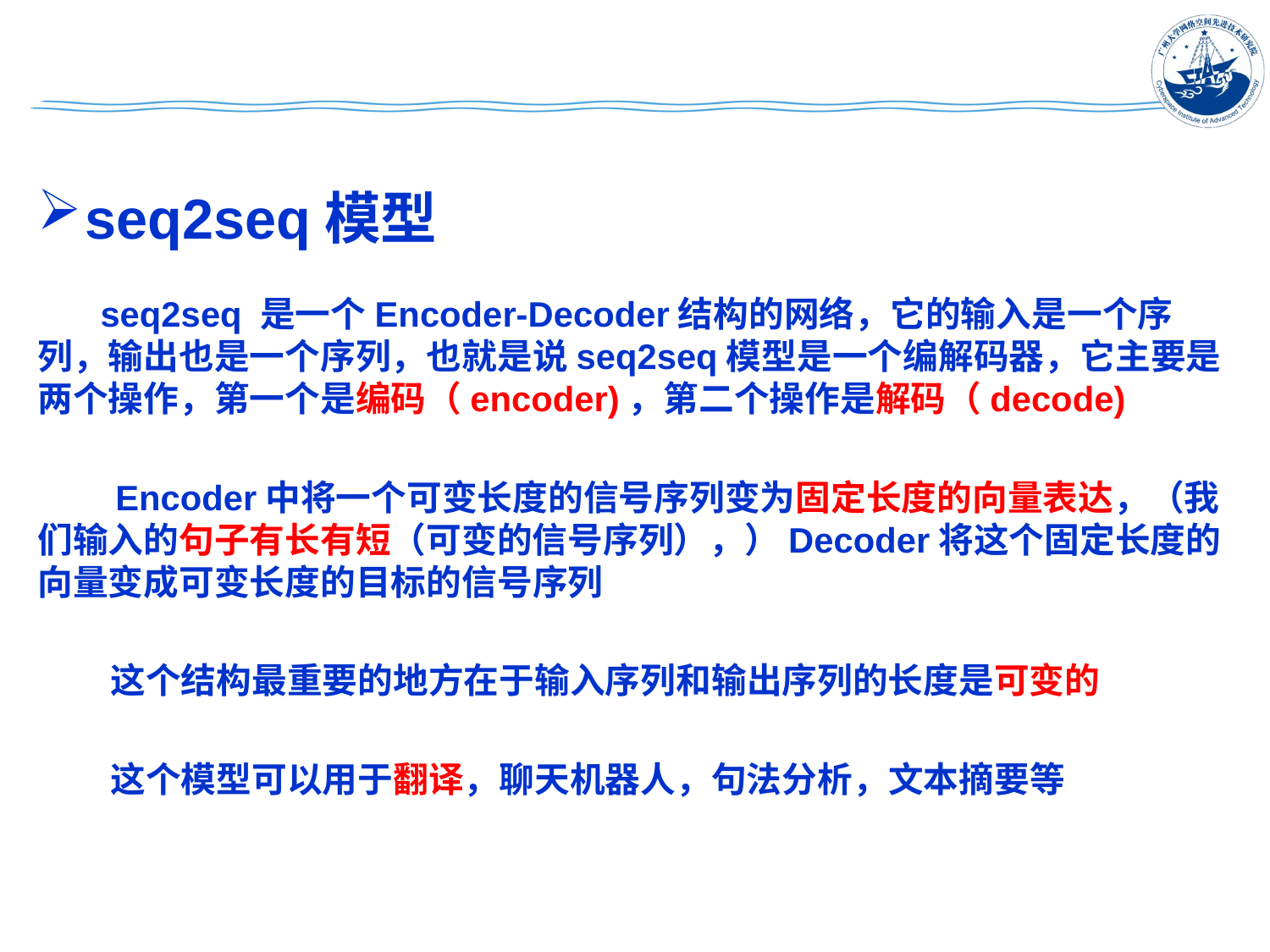

#
seq2seq模型

         seq2seq 是一个Encoder-Decoder结构的网络，它的输入是一个序列，输出也是一个序列，也就是说seq2seq模型是一个编解码器，它主要是两个操作，第一个是编码（encoder)，第二个操作是解码（decode)

        Encoder中将一个可变长度的信号序列变为固定长度的向量表达，（我们输入的句子有长有短（可变的信号序列），）Decoder将这个固定长度的向量变成可变长度的目标的信号序列

        这个结构最重要的地方在于输入序列和输出序列的长度是可变的

        这个模型可以用于翻译，聊天机器人，句法分析，文本摘要等